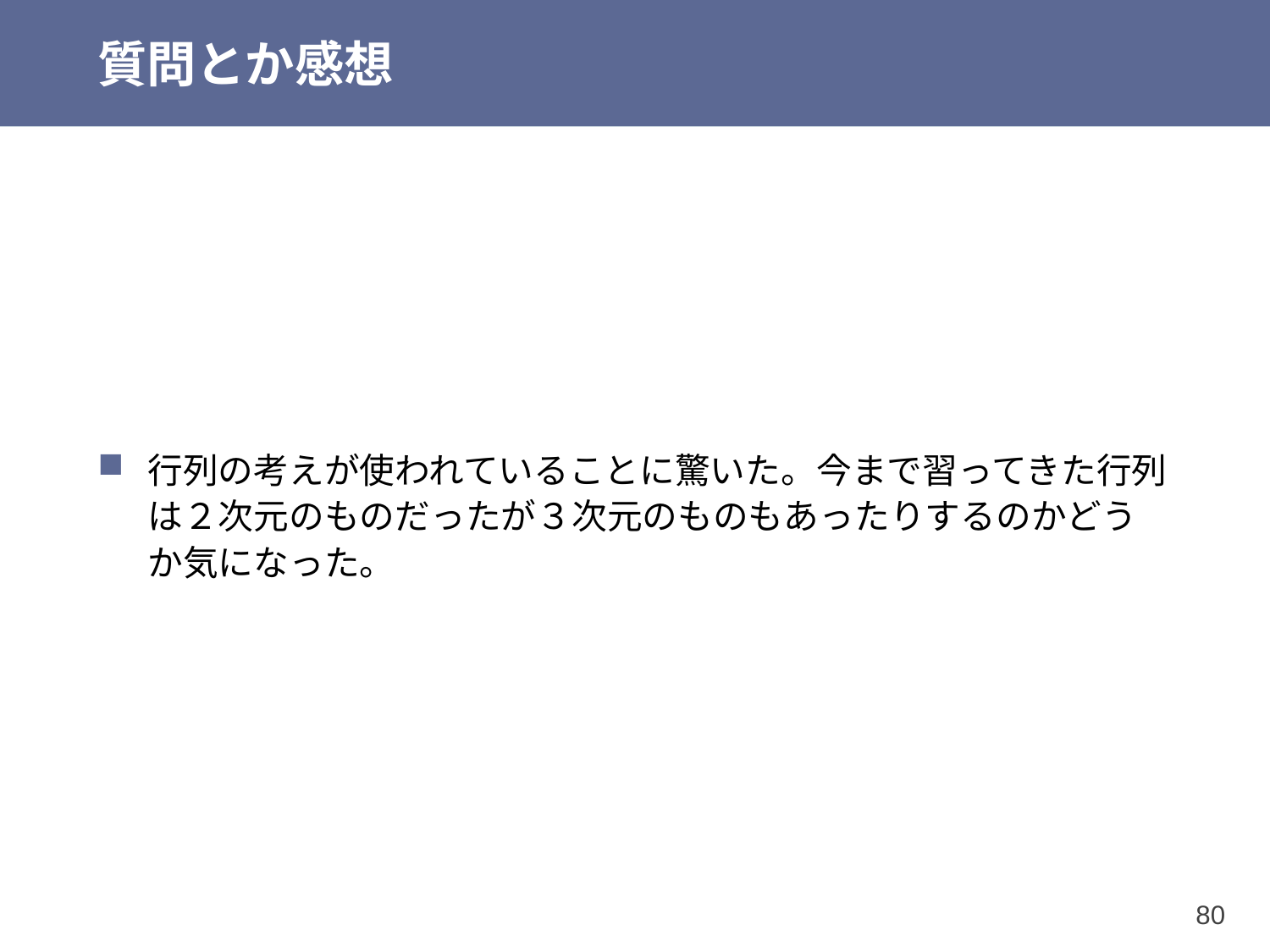

# 質問とか感想
行列の考えが使われていることに驚いた。今まで習ってきた行列は２次元のものだったが３次元のものもあったりするのかどうか気になった。